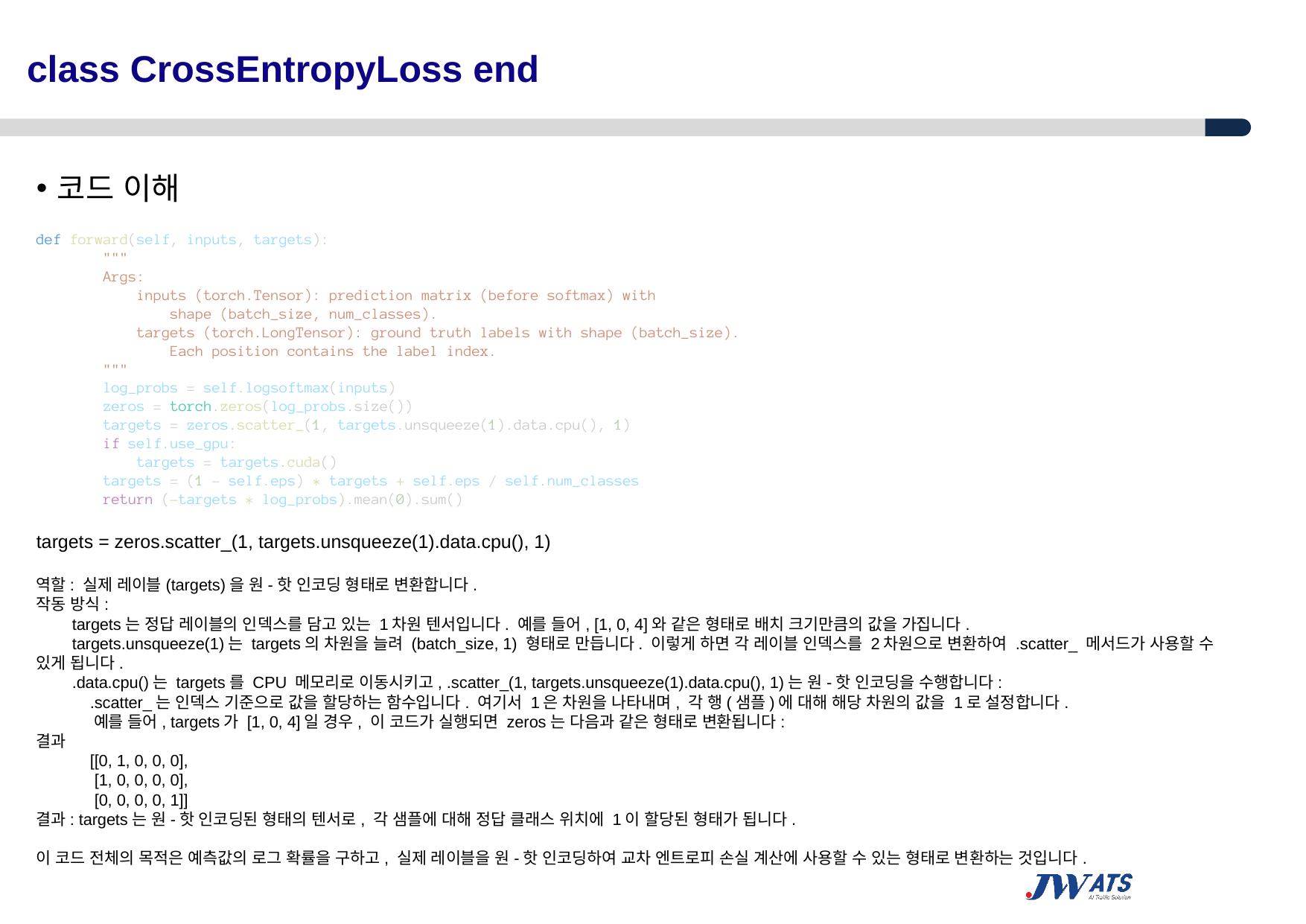

class CrossEntropyLoss end
코드 이해

def forward(self, inputs, targets):
        """
        Args:
            inputs (torch.Tensor): prediction matrix (before softmax) with
                shape (batch_size, num_classes).
            targets (torch.LongTensor): ground truth labels with shape (batch_size).
                Each position contains the label index.
        """
        log_probs = self.logsoftmax(inputs)
        zeros = torch.zeros(log_probs.size())
        targets = zeros.scatter_(1, targets.unsqueeze(1).data.cpu(), 1)
        if self.use_gpu:
            targets = targets.cuda()
        targets = (1 - self.eps) * targets + self.eps / self.num_classes
        return (-targets * log_probs).mean(0).sum()

targets = zeros.scatter_(1, targets.unsqueeze(1).data.cpu(), 1)

역할: 실제 레이블(targets)을 원-핫 인코딩 형태로 변환합니다.
작동 방식:
        targets는 정답 레이블의 인덱스를 담고 있는 1차원 텐서입니다. 예를 들어, [1, 0, 4]와 같은 형태로 배치 크기만큼의 값을 가집니다.
        targets.unsqueeze(1)는 targets의 차원을 늘려 (batch_size, 1) 형태로 만듭니다. 이렇게 하면 각 레이블 인덱스를 2차원으로 변환하여 .scatter_ 메서드가 사용할 수 있게 됩니다.
        .data.cpu()는 targets를 CPU 메모리로 이동시키고, .scatter_(1, targets.unsqueeze(1).data.cpu(), 1)는 원-핫 인코딩을 수행합니다:
            .scatter_는 인덱스 기준으로 값을 할당하는 함수입니다. 여기서 1은 차원을 나타내며, 각 행(샘플)에 대해 해당 차원의 값을 1로 설정합니다.
            예를 들어, targets가 [1, 0, 4]일 경우, 이 코드가 실행되면 zeros는 다음과 같은 형태로 변환됩니다:
결과
            [[0, 1, 0, 0, 0],
             [1, 0, 0, 0, 0],
             [0, 0, 0, 0, 1]]
결과: targets는 원-핫 인코딩된 형태의 텐서로, 각 샘플에 대해 정답 클래스 위치에 1이 할당된 형태가 됩니다.

이 코드 전체의 목적은 예측값의 로그 확률을 구하고, 실제 레이블을 원-핫 인코딩하여 교차 엔트로피 손실 계산에 사용할 수 있는 형태로 변환하는 것입니다.